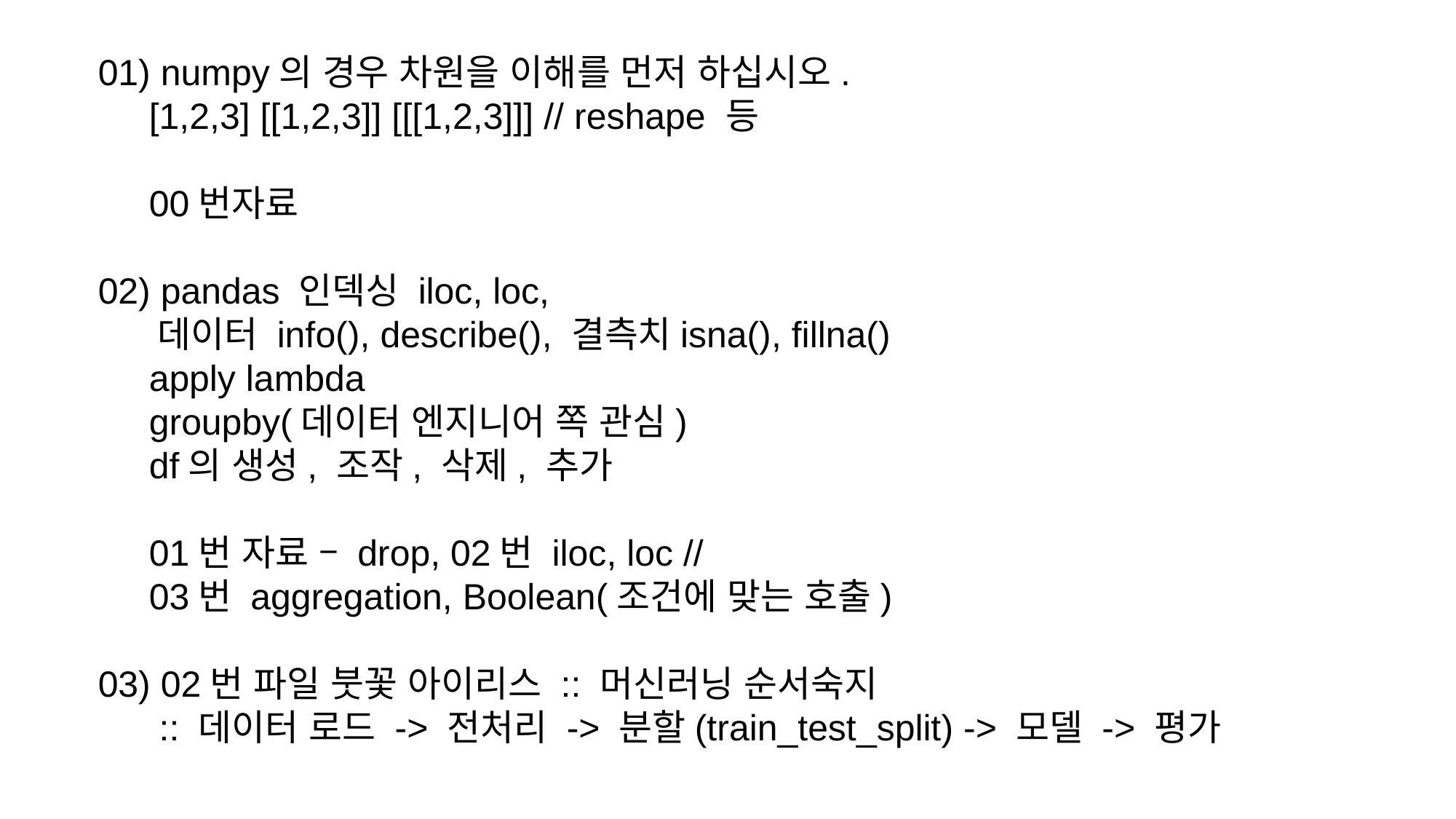

01) numpy의 경우 차원을 이해를 먼저 하십시오.
     [1,2,3] [[1,2,3]] [[[1,2,3]]] // reshape 등

     00번자료

02) pandas 인덱싱 iloc, loc,
     데이터 info(), describe(), 결측치isna(), fillna()
     apply lambda
     groupby(데이터 엔지니어 쪽 관심)
     df의 생성, 조작, 삭제, 추가

     01번 자료 – drop, 02번 iloc, loc //
     03번 aggregation, Boolean(조건에 맞는 호출)

03) 02번 파일 붓꽃 아이리스 :: 머신러닝 순서숙지
      :: 데이터 로드 -> 전처리 -> 분할(train_test_split) -> 모델 -> 평가